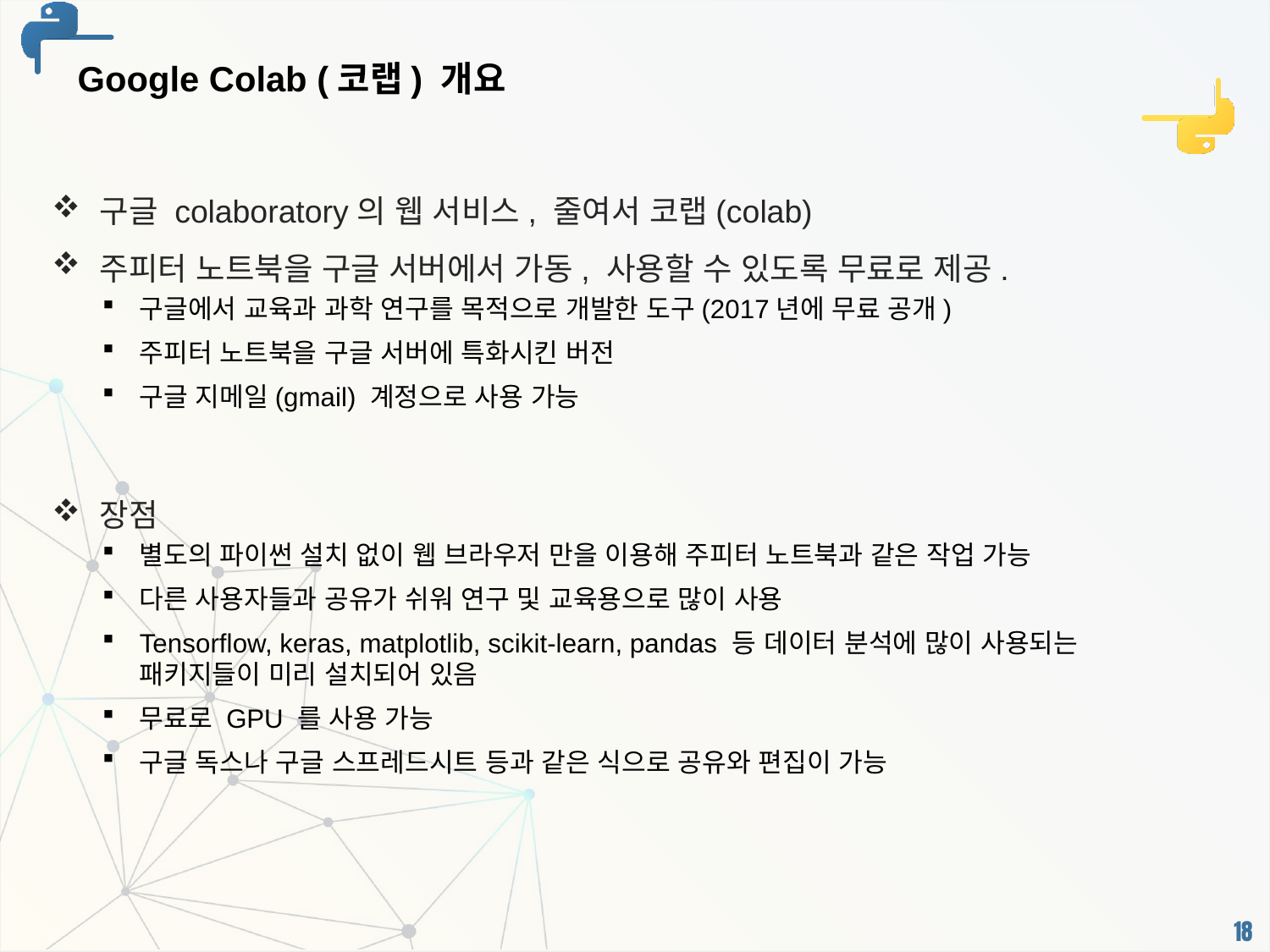

# Google Colab (코랩) 개요
구글 colaboratory의 웹 서비스, 줄여서 코랩(colab)
주피터 노트북을 구글 서버에서 가동, 사용할 수 있도록 무료로 제공.
구글에서 교육과 과학 연구를 목적으로 개발한 도구(2017년에 무료 공개)
주피터 노트북을 구글 서버에 특화시킨 버전
구글 지메일(gmail) 계정으로 사용 가능

장점
별도의 파이썬 설치 없이 웹 브라우저 만을 이용해 주피터 노트북과 같은 작업 가능
다른 사용자들과 공유가 쉬워 연구 및 교육용으로 많이 사용
Tensorflow, keras, matplotlib, scikit-learn, pandas 등 데이터 분석에 많이 사용되는 패키지들이 미리 설치되어 있음
무료로 GPU 를 사용 가능
구글 독스나 구글 스프레드시트 등과 같은 식으로 공유와 편집이 가능